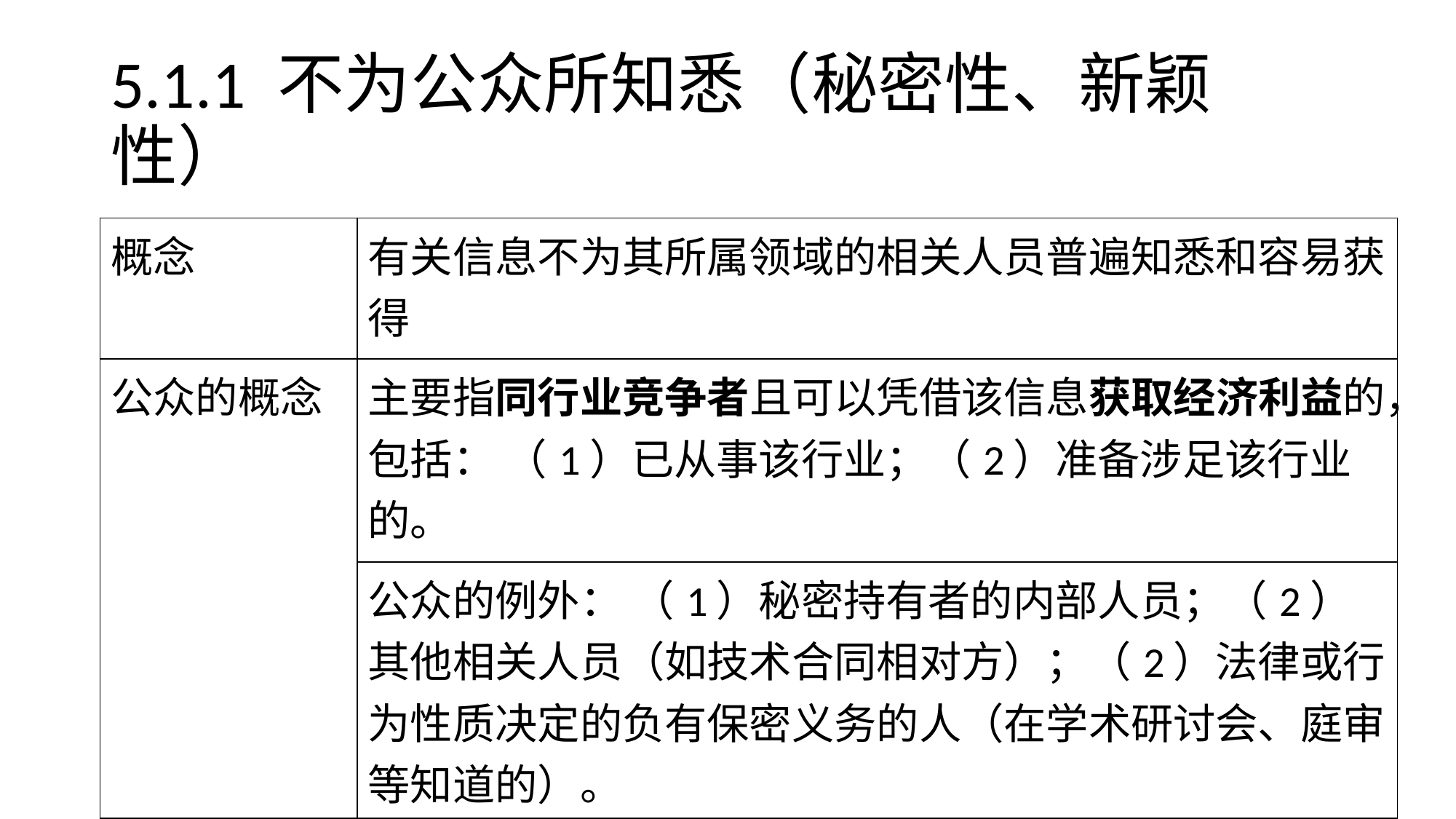

# 5.1.1 不为公众所知悉（秘密性、新颖性）
| 概念 | 有关信息不为其所属领域的相关人员普遍知悉和容易获得 |
| --- | --- |
| 公众的概念 | 主要指同行业竞争者且可以凭借该信息获取经济利益的，包括： （1）已从事该行业；（2）准备涉足该行业的。 |
|  | 公众的例外： （1）秘密持有者的内部人员；（2）其他相关人员（如技术合同相对方）；（2）法律或行为性质决定的负有保密义务的人（在学术研讨会、庭审等知道的）。 |